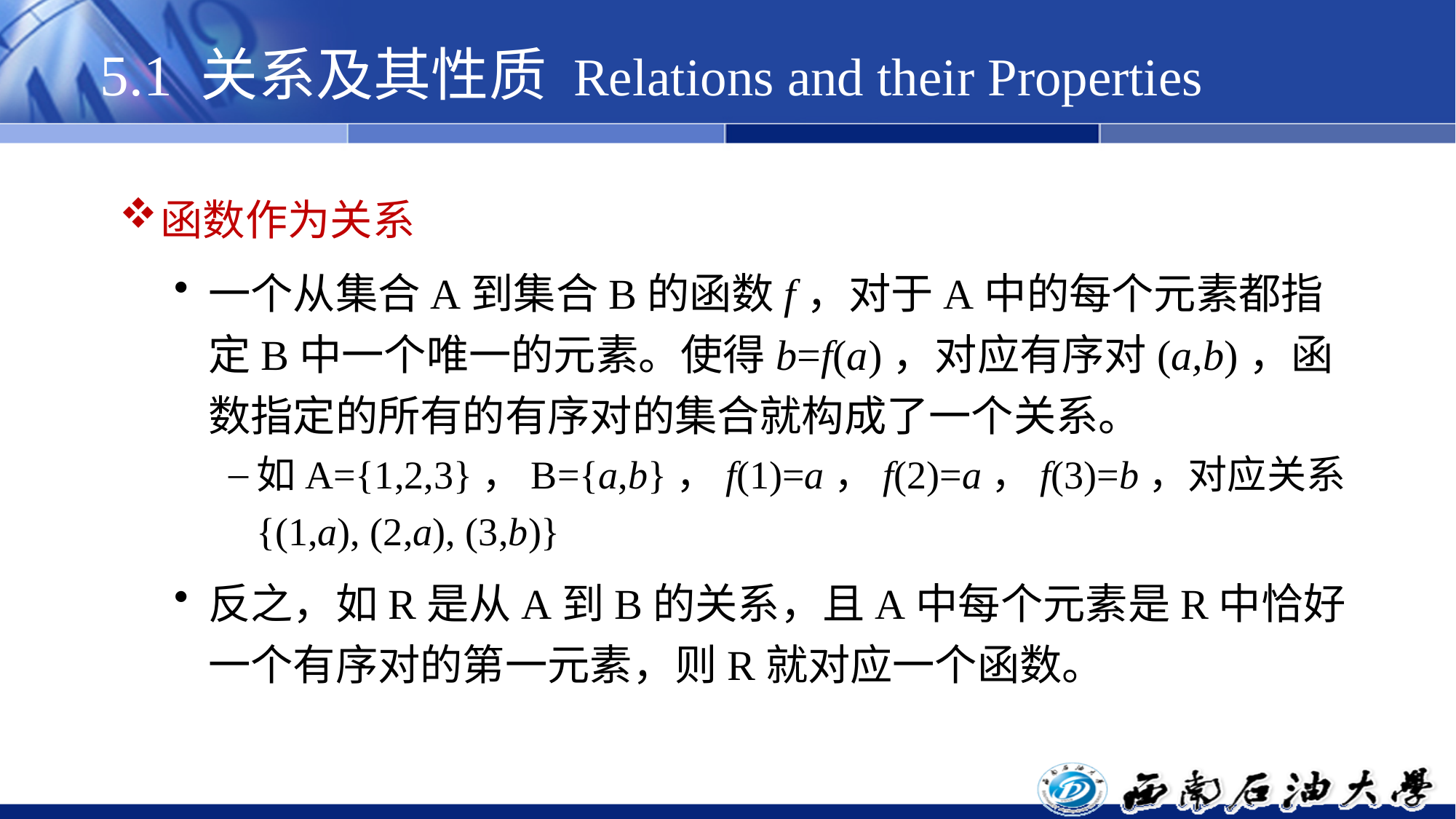

# 5.1 关系及其性质 Relations and their Properties
函数作为关系
一个从集合A到集合B的函数f，对于A中的每个元素都指定B中一个唯一的元素。使得b=f(a)，对应有序对(a,b)，函数指定的所有的有序对的集合就构成了一个关系。
如A={1,2,3}，B={a,b}，f(1)=a，f(2)=a，f(3)=b，对应关系{(1,a), (2,a), (3,b)}
反之，如R是从A到B的关系，且A中每个元素是R中恰好一个有序对的第一元素，则R就对应一个函数。